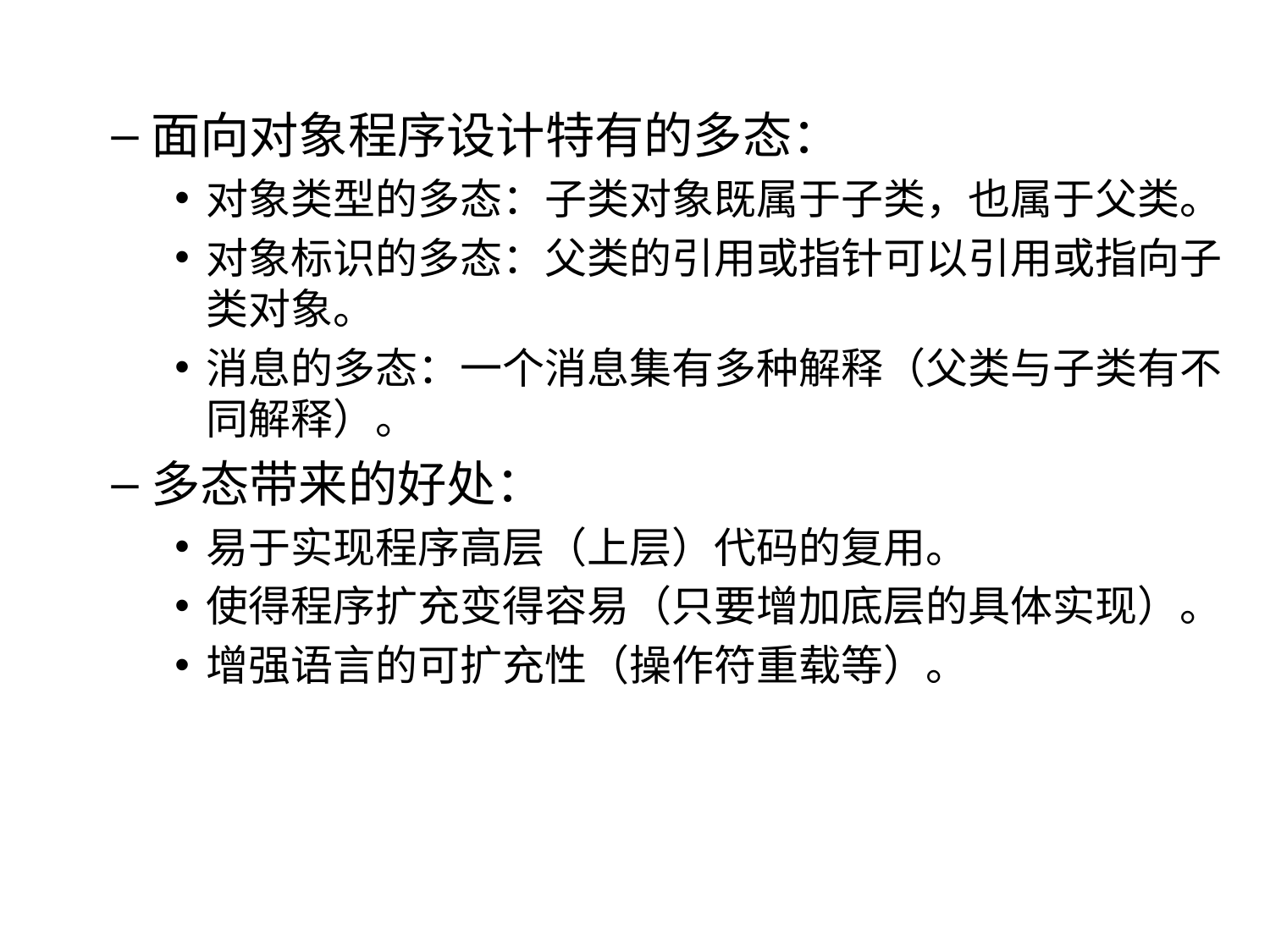

面向对象程序设计特有的多态：
对象类型的多态：子类对象既属于子类，也属于父类。
对象标识的多态：父类的引用或指针可以引用或指向子类对象。
消息的多态：一个消息集有多种解释（父类与子类有不同解释）。
多态带来的好处：
易于实现程序高层（上层）代码的复用。
使得程序扩充变得容易（只要增加底层的具体实现）。
增强语言的可扩充性（操作符重载等）。